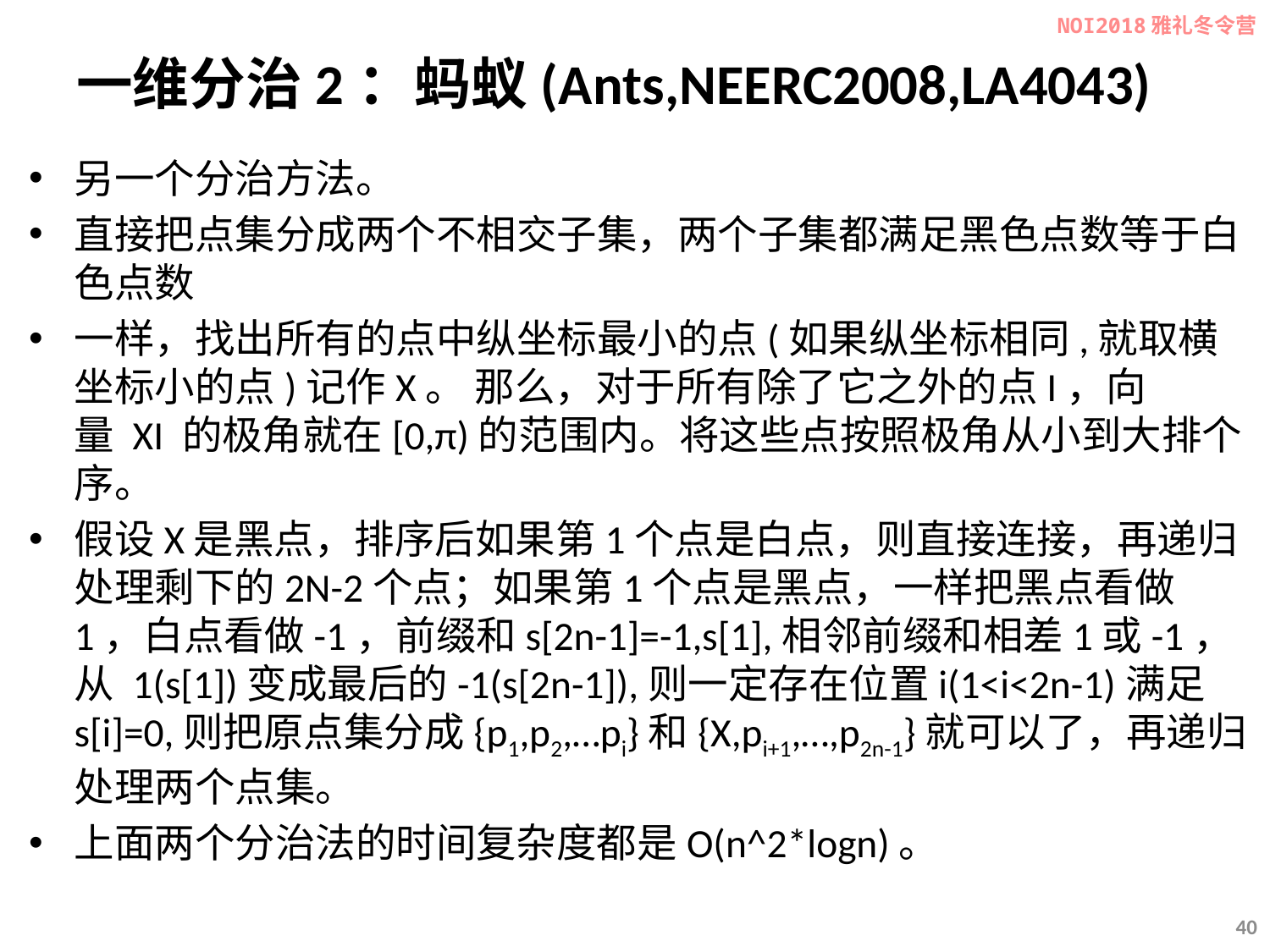

NOI2018雅礼冬令营
# 一维分治2：蚂蚁(Ants,NEERC2008,LA4043)
另一个分治方法。
直接把点集分成两个不相交子集，两个子集都满足黑色点数等于白色点数
一样，找出所有的点中纵坐标最小的点(如果纵坐标相同,就取横坐标小的点)记作X。 那么，对于所有除了它之外的点I，向量 XI 的极角就在[0,π)的范围内。将这些点按照极角从小到大排个序。
假设X是黑点，排序后如果第1个点是白点，则直接连接，再递归处理剩下的2N-2个点；如果第1个点是黑点，一样把黑点看做1，白点看做-1，前缀和s[2n-1]=-1,s[1],相邻前缀和相差1或-1，从 1(s[1])变成最后的-1(s[2n-1]),则一定存在位置i(1<i<2n-1)满足s[i]=0,则把原点集分成{p1,p2,…pi}和{X,pi+1,…,p2n-1}就可以了，再递归处理两个点集。
上面两个分治法的时间复杂度都是O(n^2*logn)。
40